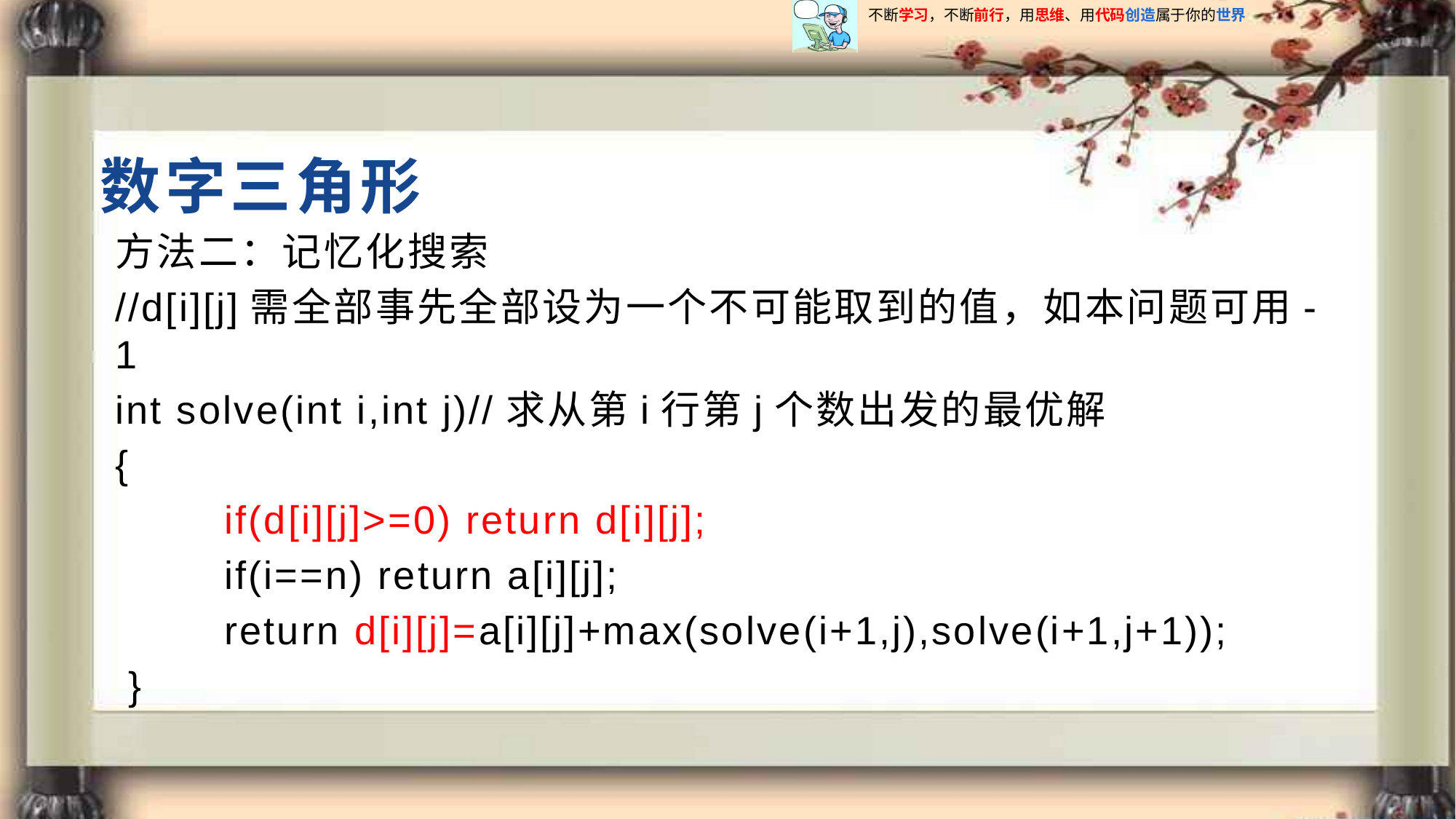

# 数字三角形
方法二：记忆化搜索
//d[i][j]需全部事先全部设为一个不可能取到的值，如本问题可用-1
int solve(int i,int j)//求从第i行第j个数出发的最优解
{
	if(d[i][j]>=0) return d[i][j];
	if(i==n) return a[i][j];
	return d[i][j]=a[i][j]+max(solve(i+1,j),solve(i+1,j+1));
 }